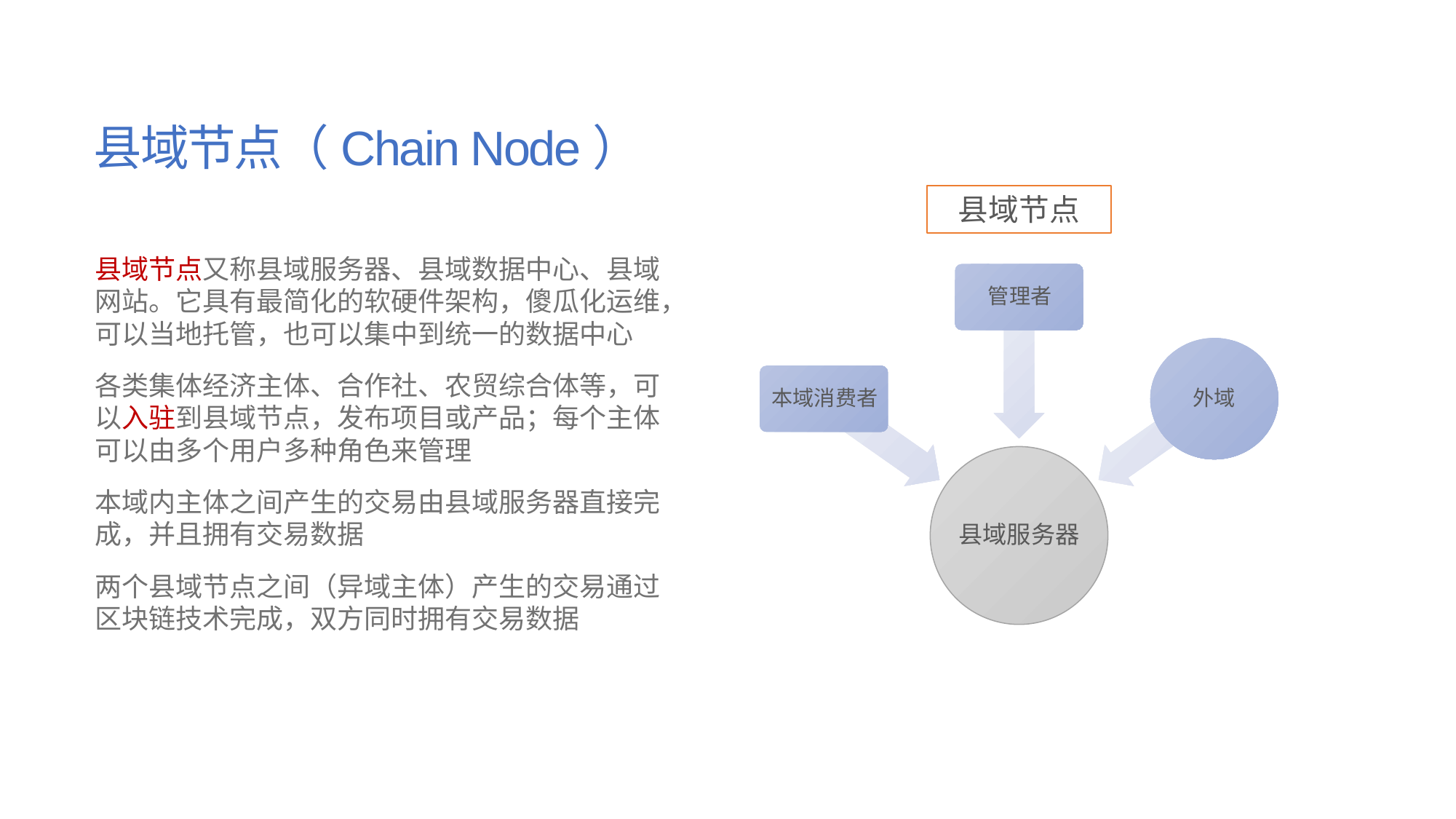

# 县域节点（Chain Node）
县域节点
县域节点又称县域服务器、县域数据中心、县域网站。它具有最简化的软硬件架构，傻瓜化运维，可以当地托管，也可以集中到统一的数据中心
各类集体经济主体、合作社、农贸综合体等，可以入驻到县域节点，发布项目或产品；每个主体可以由多个用户多种角色来管理
本域内主体之间产生的交易由县域服务器直接完成，并且拥有交易数据
两个县域节点之间（异域主体）产生的交易通过区块链技术完成，双方同时拥有交易数据
县域服务器
本域消费者
管理者
外域